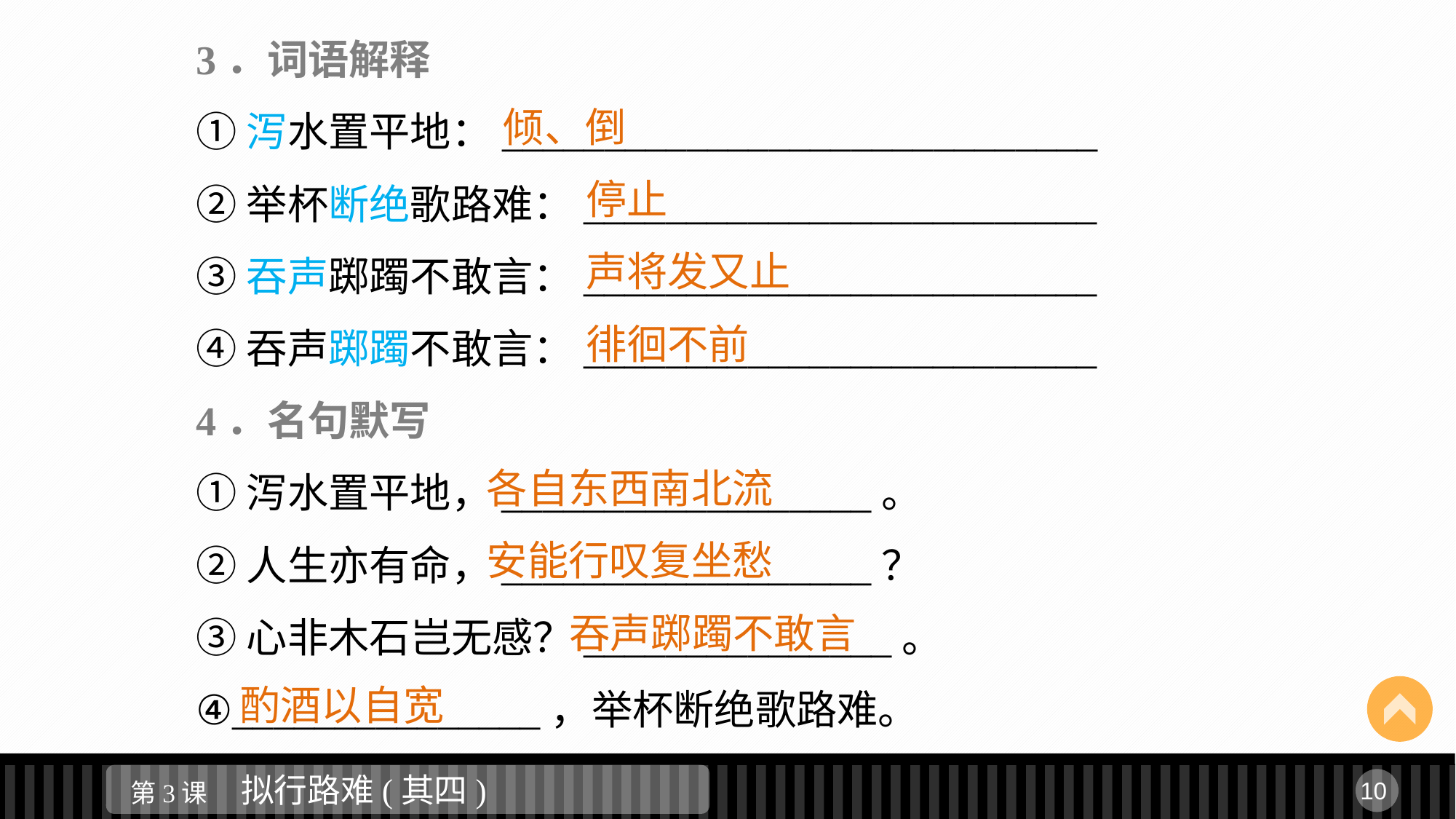

3．词语解释
①泻水置平地：_____________________________
②举杯断绝歌路难：_________________________
③吞声踯躅不敢言：_________________________
④吞声踯躅不敢言：_________________________
4．名句默写
①泻水置平地，__________________。
②人生亦有命，__________________？
③心非木石岂无感？_______________。
④_______________，举杯断绝歌路难。
倾、倒
        停止
        声将发又止
        徘徊不前
	各自东西南北流
	安能行叹复坐愁
	        吞声踯躅不敢言
酌酒以自宽